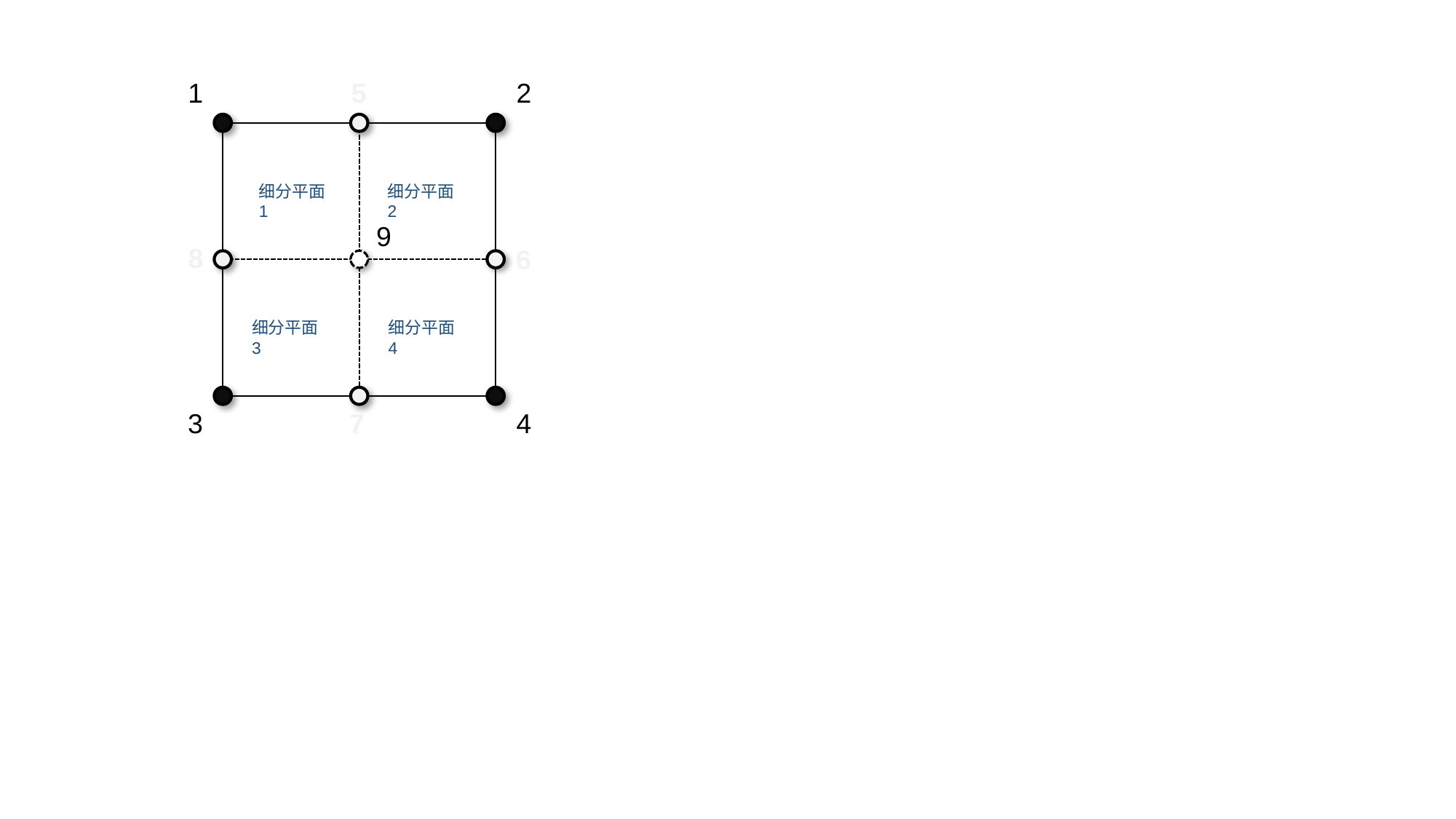

1
5
2

细分平面2
细分平面1
9
8
6

细分平面3
细分平面4

3
7
4